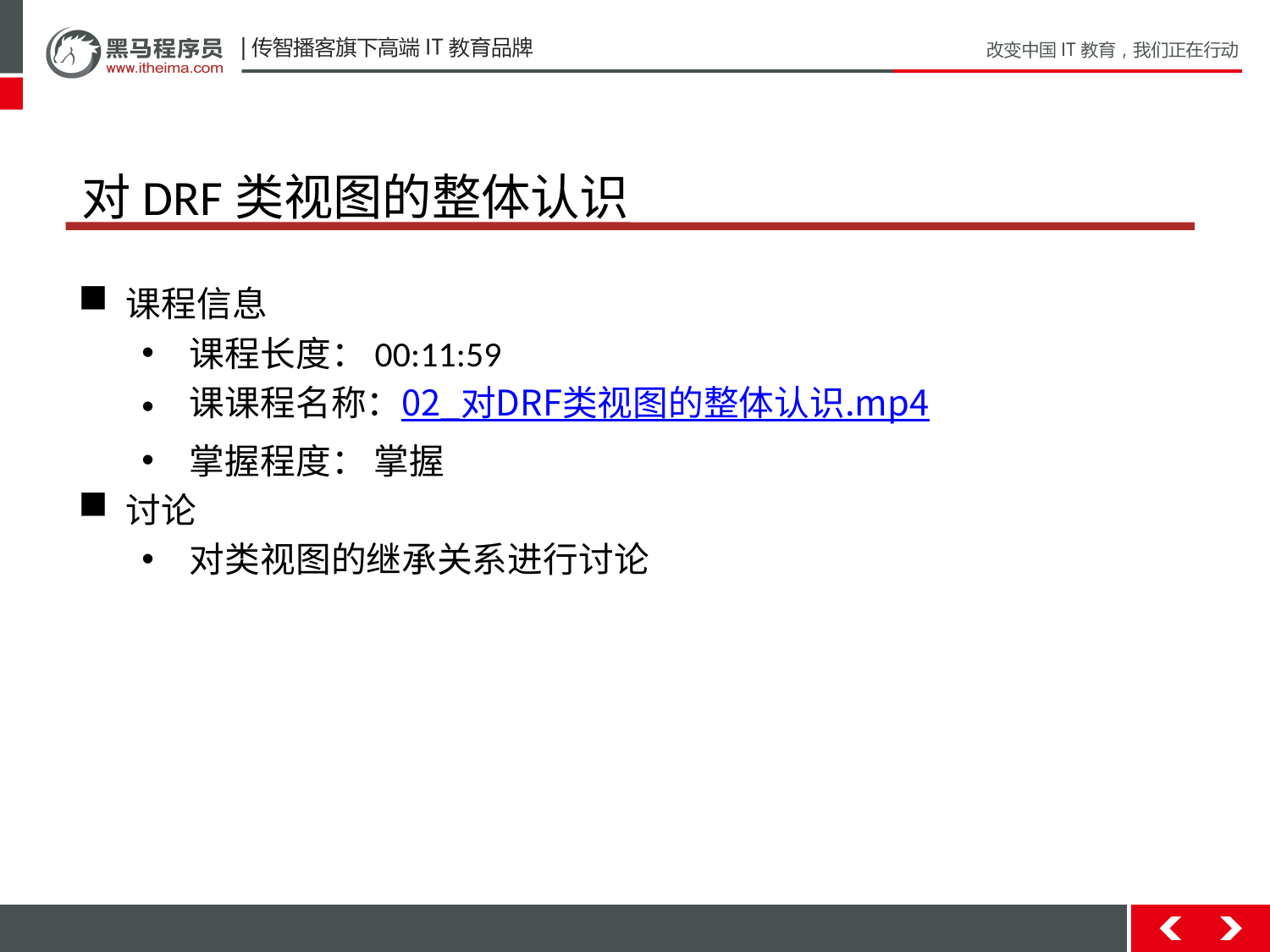

# 对DRF类视图的整体认识

课程信息
课程长度：00:11:59
课课程名称：02_对DRF类视图的整体认识.mp4
掌握程度： 掌握
讨论
对类视图的继承关系进行讨论